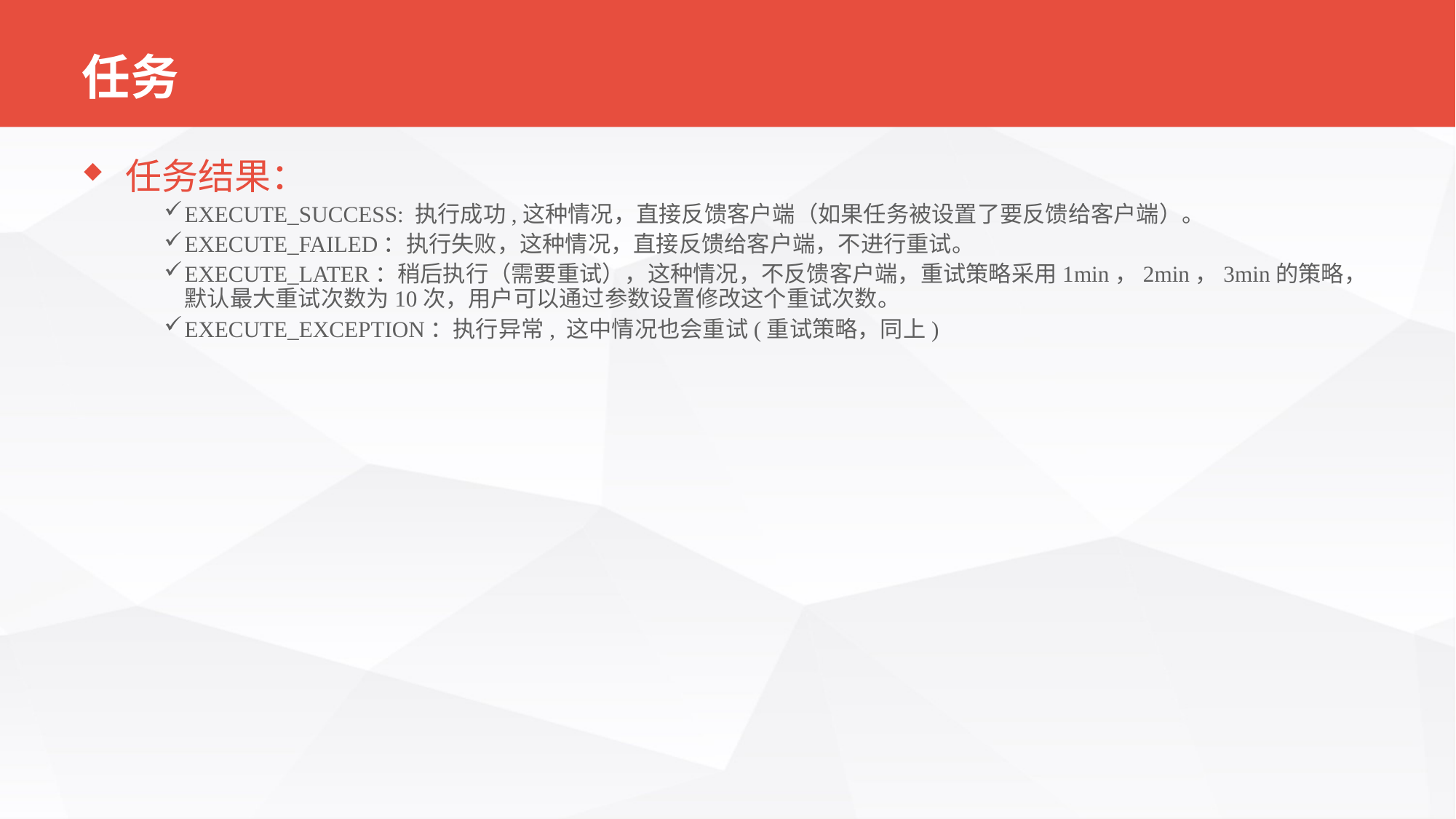

# 任务
任务结果：
EXECUTE_SUCCESS: 执行成功,这种情况，直接反馈客户端（如果任务被设置了要反馈给客户端）。
EXECUTE_FAILED：执行失败，这种情况，直接反馈给客户端，不进行重试。
EXECUTE_LATER：稍后执行（需要重试），这种情况，不反馈客户端，重试策略采用1min，2min，3min的策略，默认最大重试次数为10次，用户可以通过参数设置修改这个重试次数。
EXECUTE_EXCEPTION：执行异常, 这中情况也会重试(重试策略，同上)